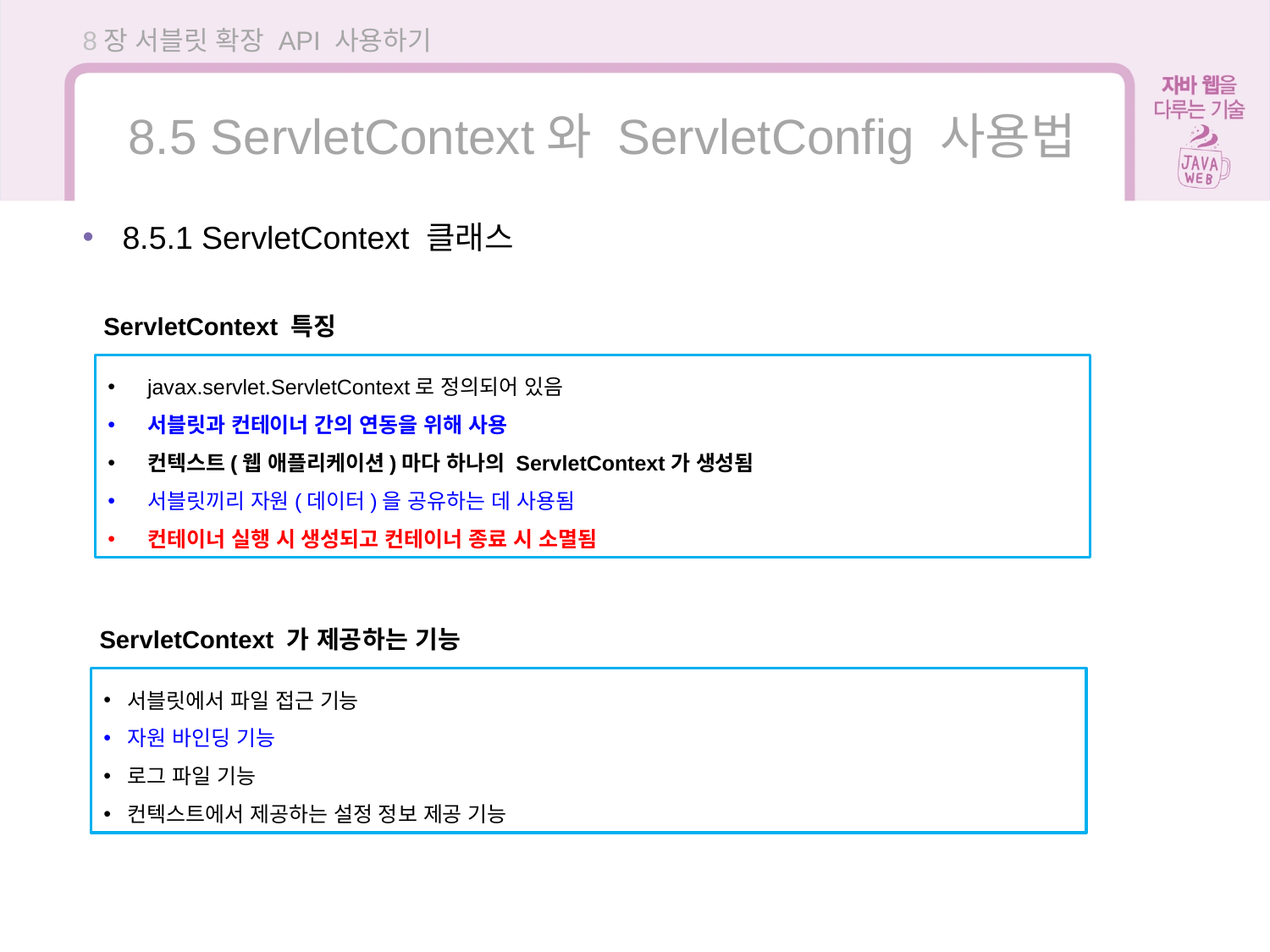

8장 서블릿 확장 API 사용하기
8.5 ServletContext와 ServletConfig 사용법
8.5.1 ServletContext 클래스
ServletContext 특징
javax.servlet.ServletContext로 정의되어 있음
서블릿과 컨테이너 간의 연동을 위해 사용
컨텍스트(웹 애플리케이션)마다 하나의 ServletContext가 생성됨
서블릿끼리 자원(데이터)을 공유하는 데 사용됨
컨테이너 실행 시 생성되고 컨테이너 종료 시 소멸됨
ServletContext 가 제공하는 기능
서블릿에서 파일 접근 기능
자원 바인딩 기능
로그 파일 기능
컨텍스트에서 제공하는 설정 정보 제공 기능